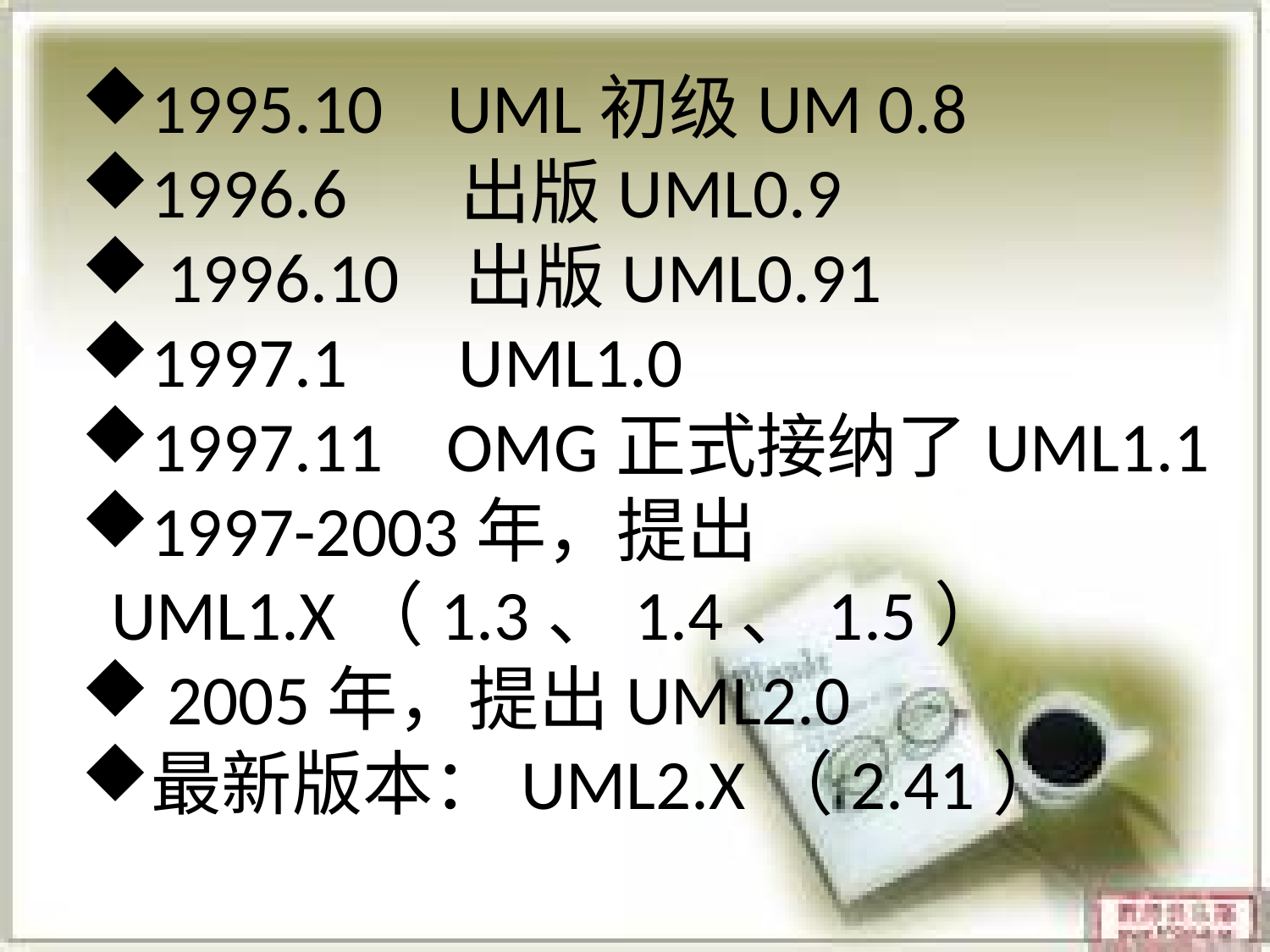

#
1995.10    UML初级UM 0.8
1996.6      出版UML0.9
 1996.10   出版UML0.91
1997.1       UML1.0
1997.11    OMG正式接纳了UML1.1
1997-2003年，提出UML1.X（1.3、1.4、1.5）
 2005年，提出UML2.0
最新版本：UML2.X（2.41）